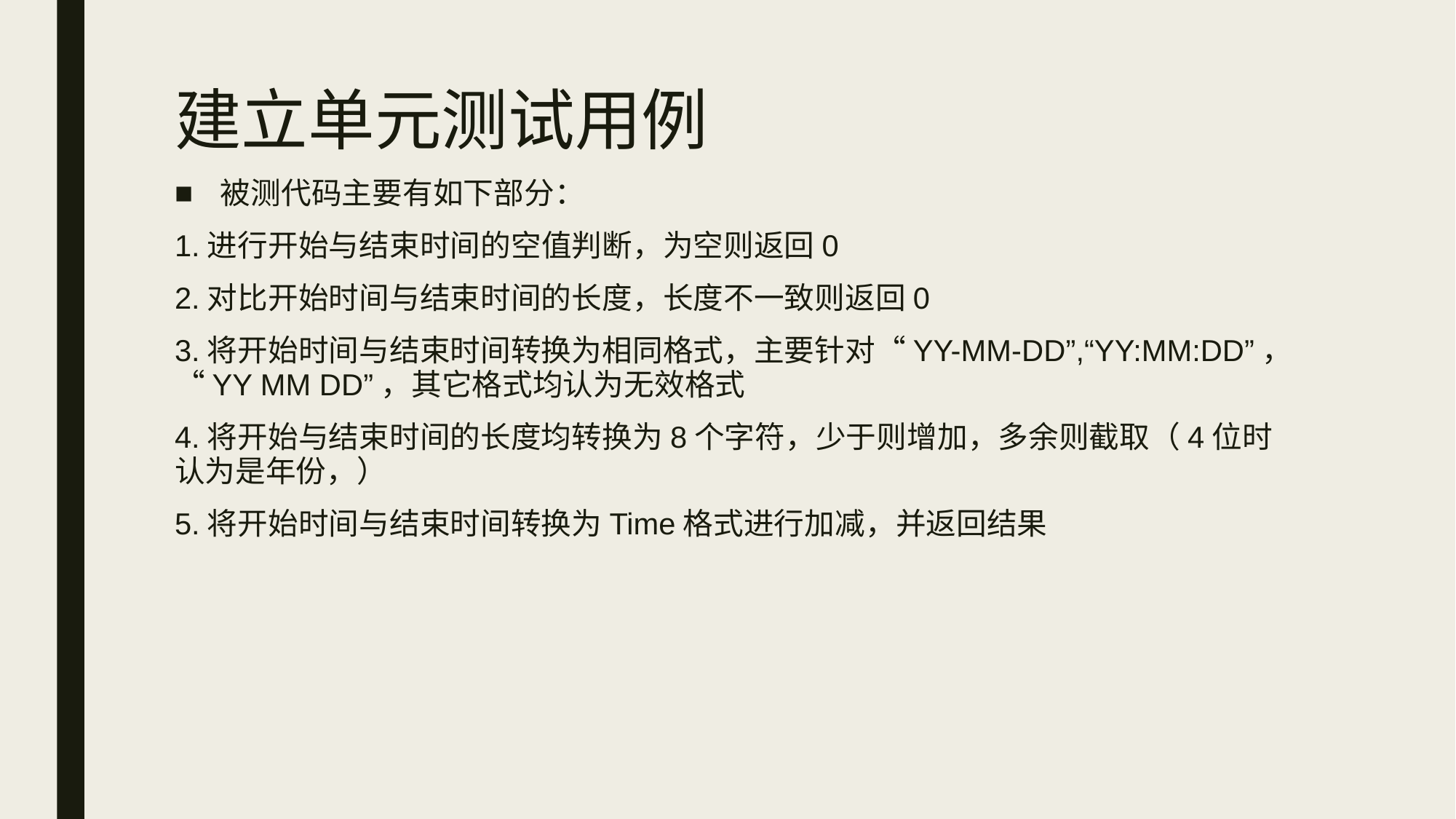

# 建立单元测试用例
被测代码主要有如下部分：
1.进行开始与结束时间的空值判断，为空则返回0
2.对比开始时间与结束时间的长度，长度不一致则返回0
3.将开始时间与结束时间转换为相同格式，主要针对“YY-MM-DD”,“YY:MM:DD”，“YY MM DD”，其它格式均认为无效格式
4.将开始与结束时间的长度均转换为8个字符，少于则增加，多余则截取（4位时认为是年份，）
5.将开始时间与结束时间转换为Time格式进行加减，并返回结果